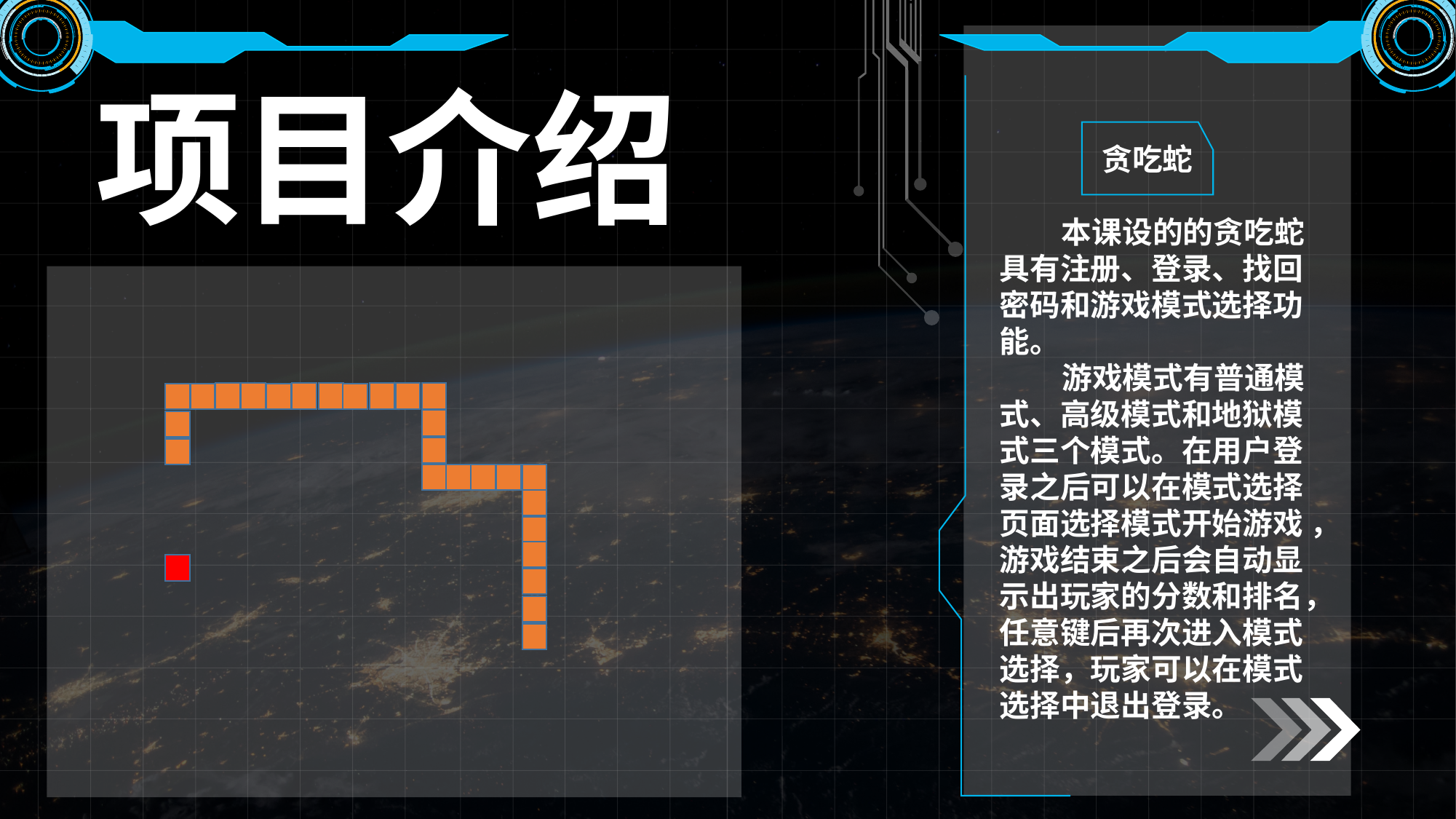

项目介绍

贪吃蛇
         本课设的的贪吃蛇具有注册、登录、找回密码和游戏模式选择功能。
        游戏模式有普通模式、高级模式和地狱模式三个模式。在用户登录之后可以在模式选择页面选择模式开始游戏 ，游戏结束之后会自动显示出玩家的分数和排名，任意键后再次进入模式选择，玩家可以在模式选择中退出登录。